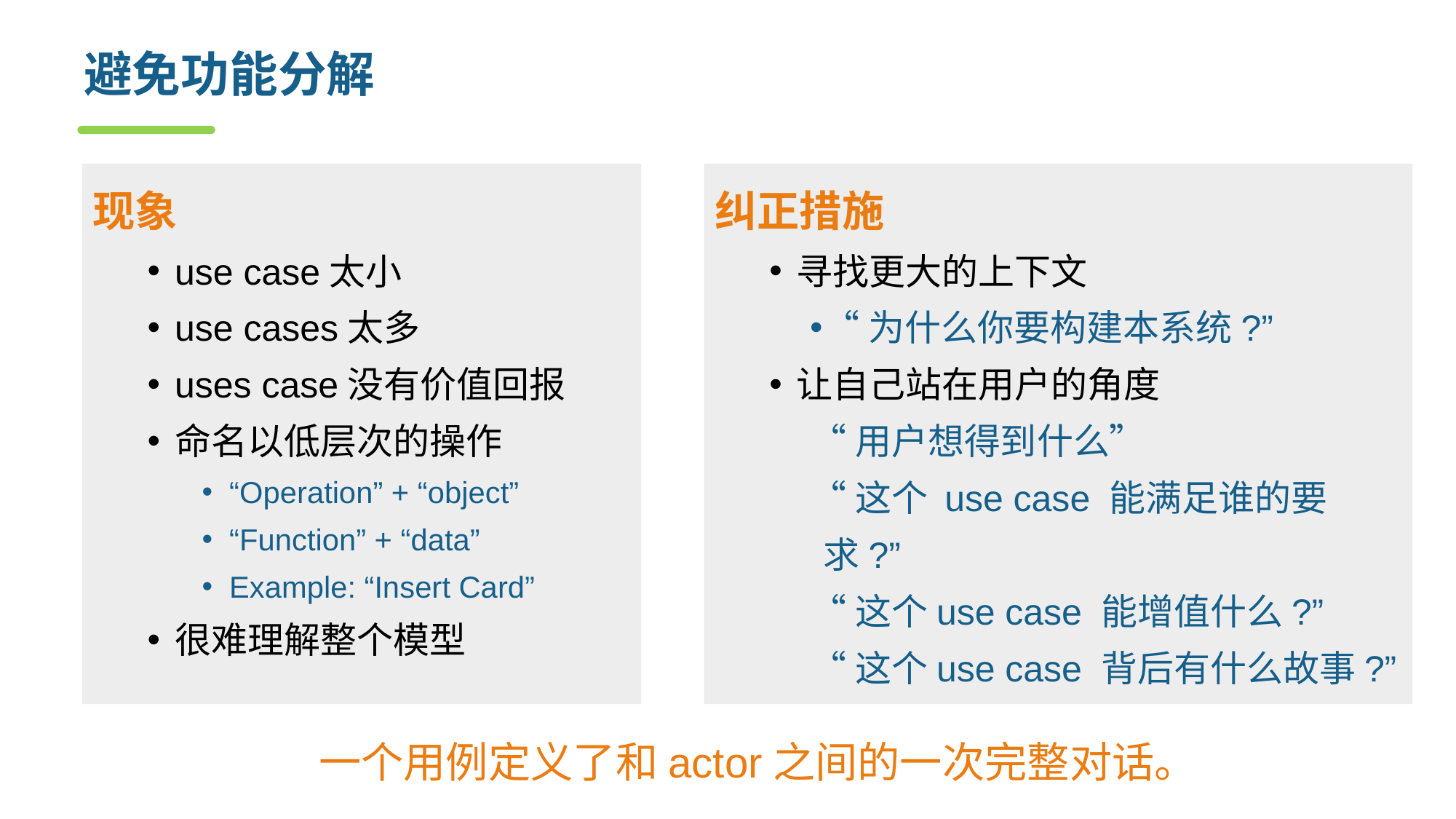

# 避免功能分解
现象
use case太小
use cases太多
uses case没有价值回报
命名以低层次的操作
“Operation” + “object”
“Function” + “data”
Example: “Insert Card”
很难理解整个模型
纠正措施
寻找更大的上下文
“为什么你要构建本系统?”
让自己站在用户的角度
“用户想得到什么”
“这个 use case 能满足谁的要求?”
“这个use case 能增值什么?”
“这个use case 背后有什么故事?”
一个用例定义了和actor之间的一次完整对话。
60